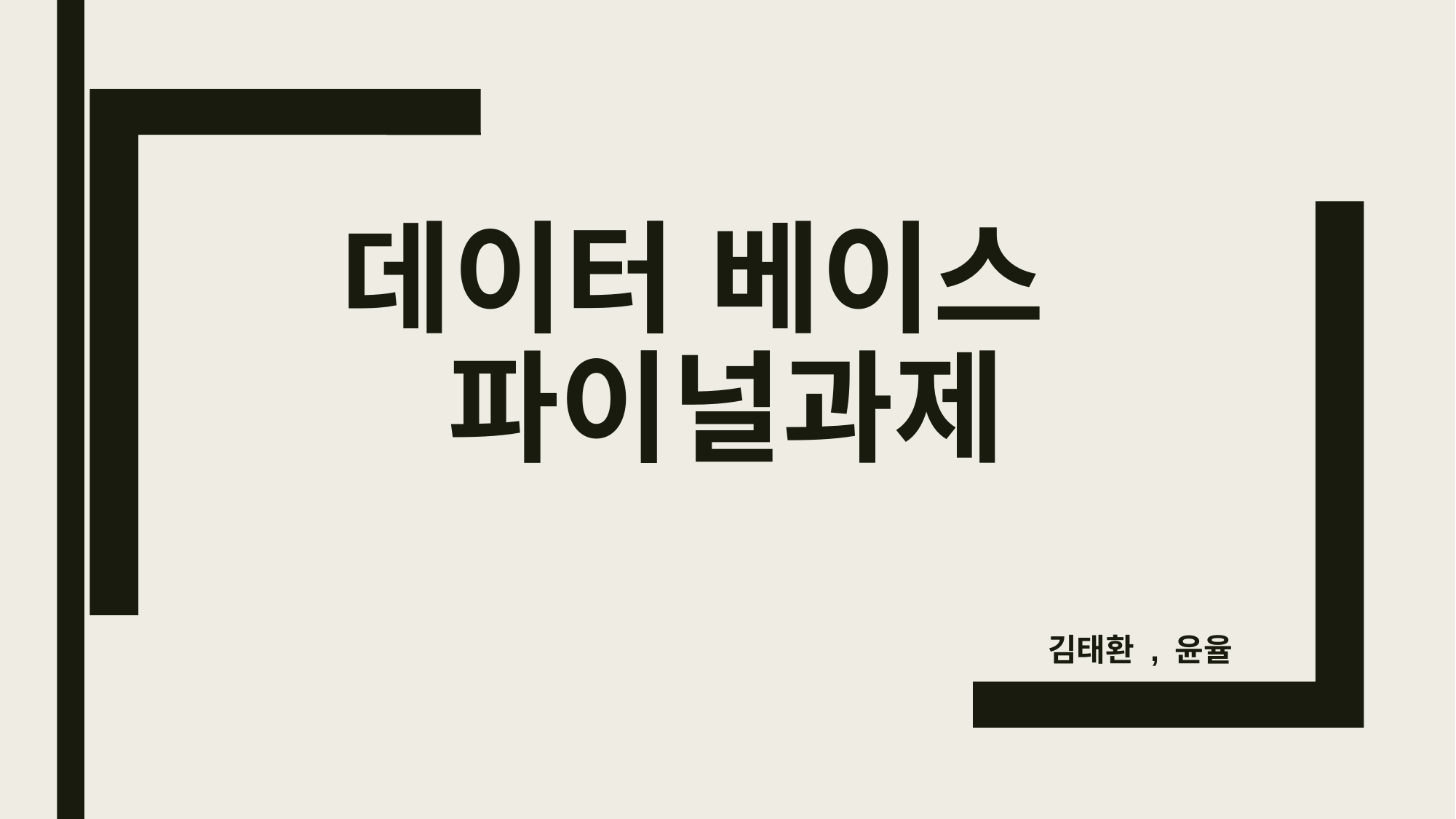

# 데이터 베이스 파이널과제
김태환 , 윤율